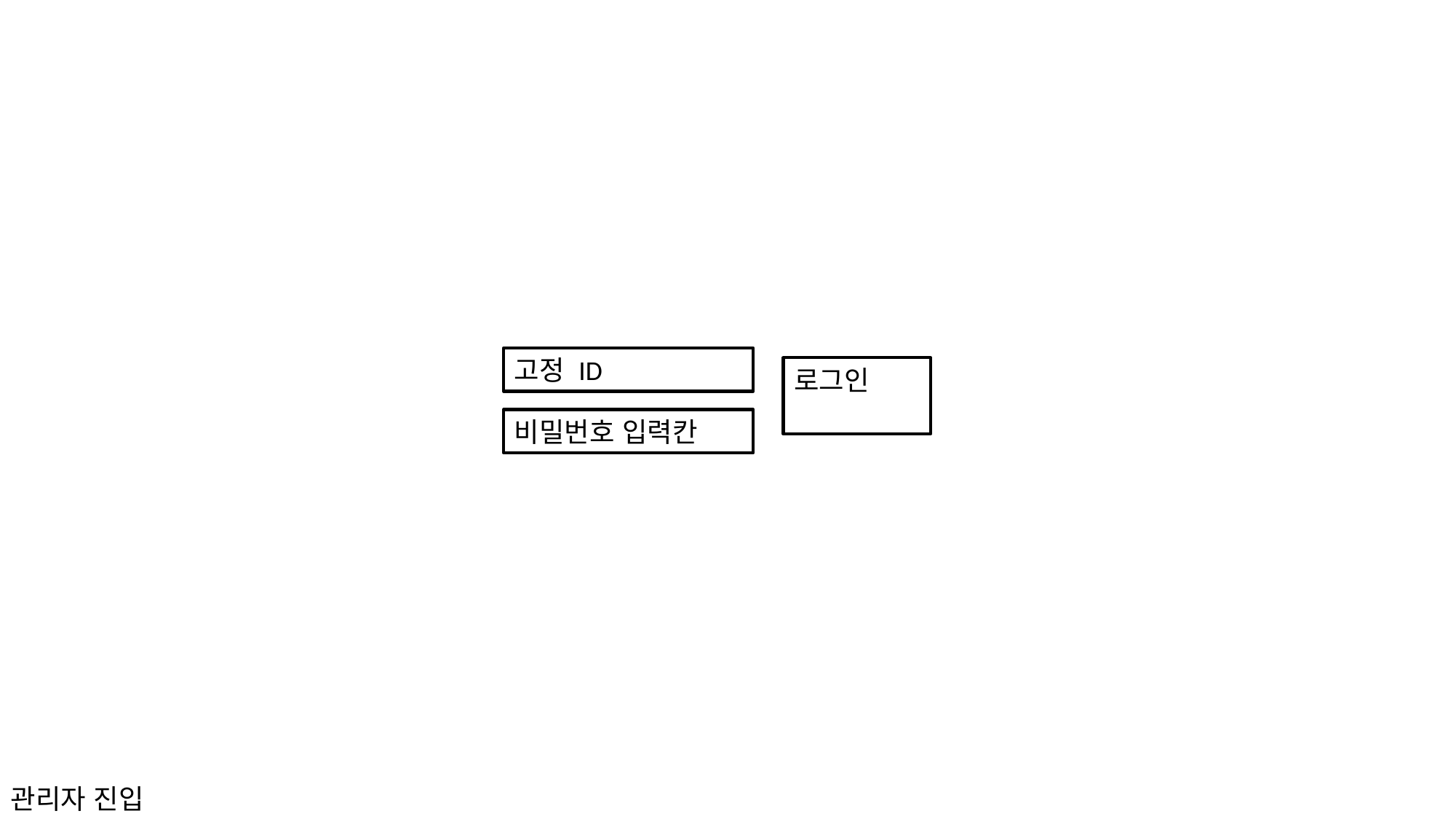

고정 ID
로그인

비밀번호 입력칸
관리자 진입